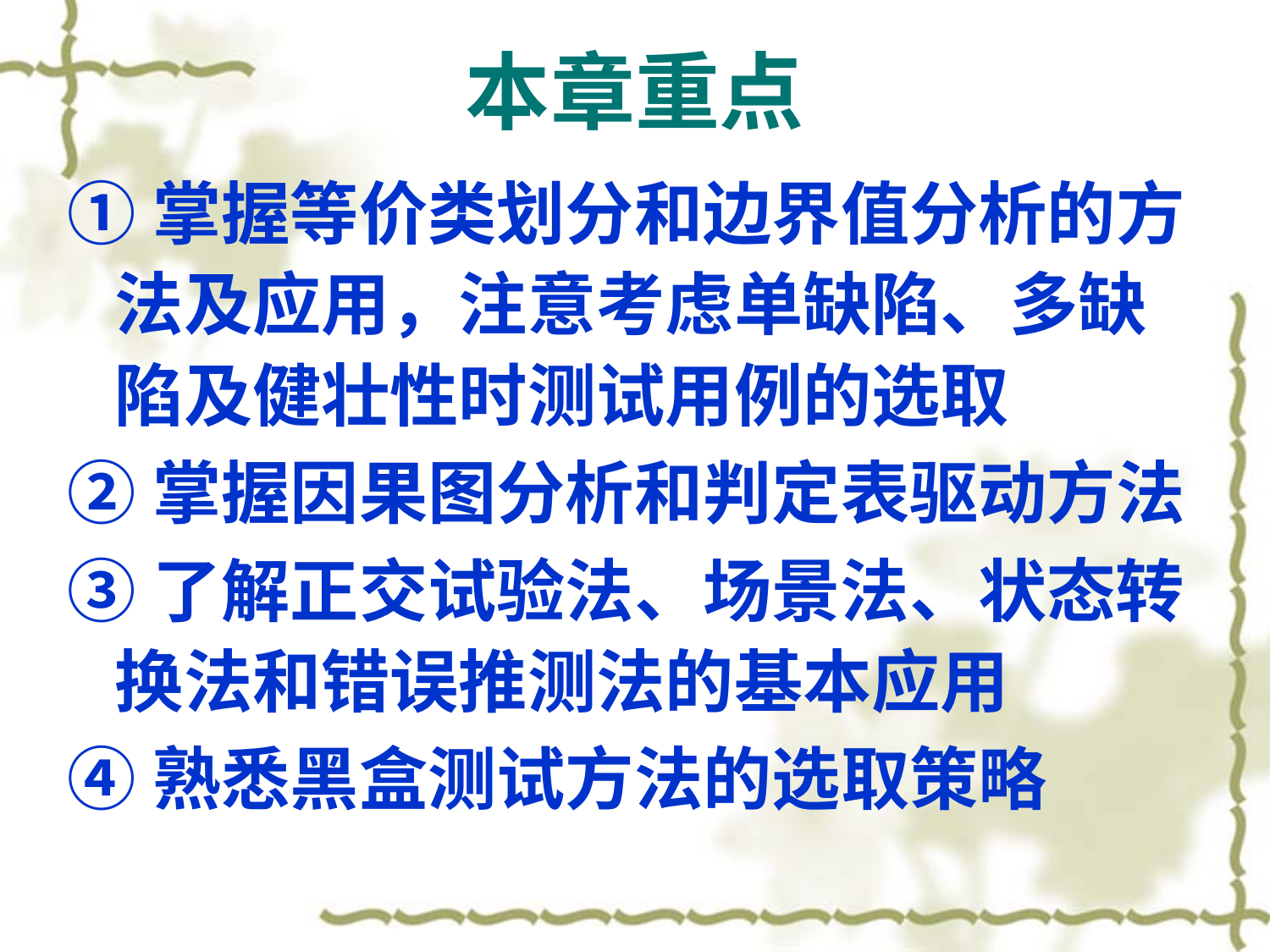

# 本章重点
①掌握等价类划分和边界值分析的方法及应用，注意考虑单缺陷、多缺陷及健壮性时测试用例的选取
②掌握因果图分析和判定表驱动方法
③了解正交试验法、场景法、状态转换法和错误推测法的基本应用
④熟悉黑盒测试方法的选取策略